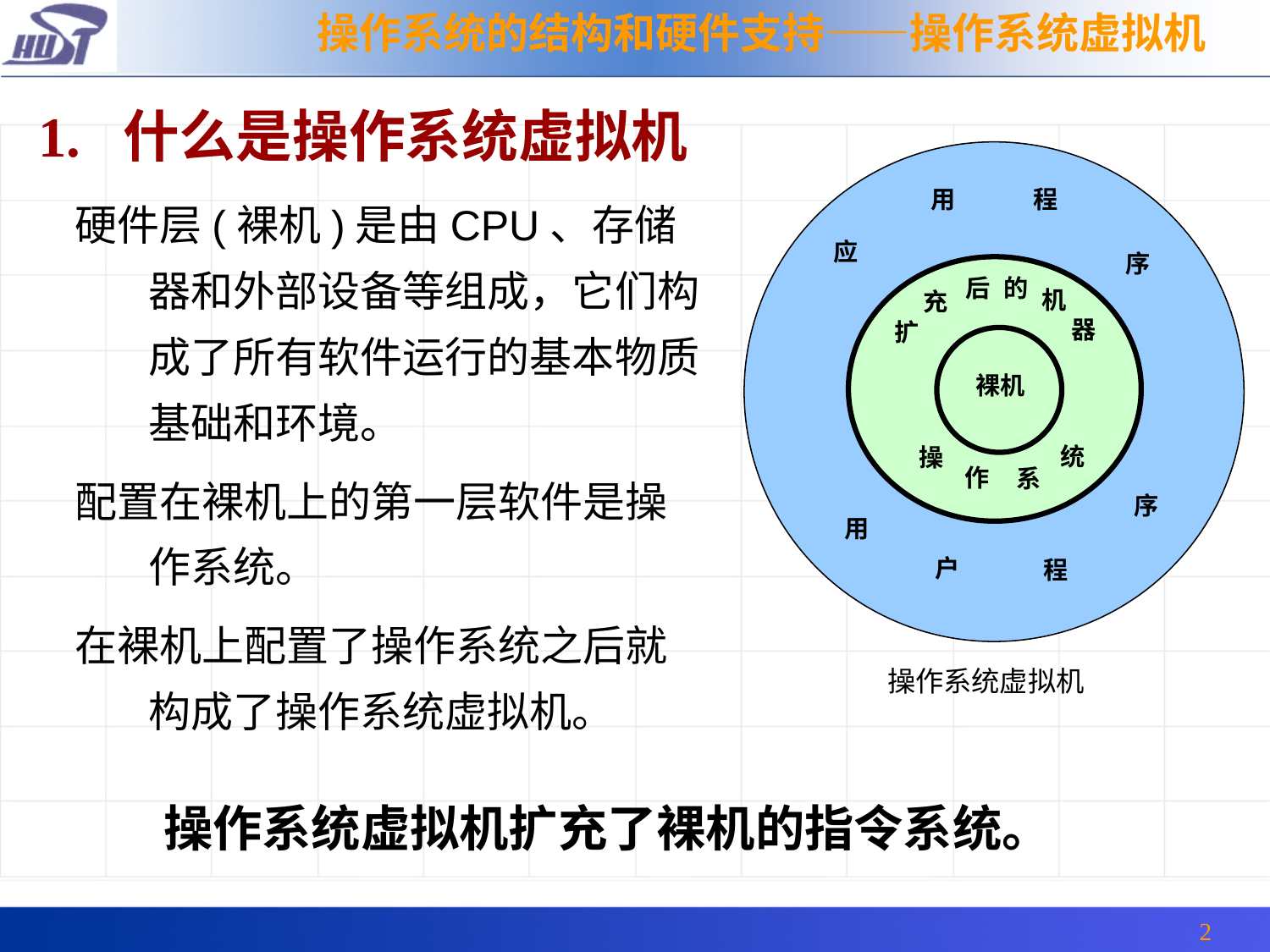

操作系统的结构和硬件支持——操作系统虚拟机
1.  什么是操作系统虚拟机

用
程
应
序

后
的
机
充
器
扩

裸机
统
操
作
系
序
用
户
程
操作系统虚拟机
硬件层(裸机)是由CPU、存储器和外部设备等组成，它们构成了所有软件运行的基本物质基础和环境。
配置在裸机上的第一层软件是操作系统。
在裸机上配置了操作系统之后就构成了操作系统虚拟机。
操作系统虚拟机扩充了裸机的指令系统。
2